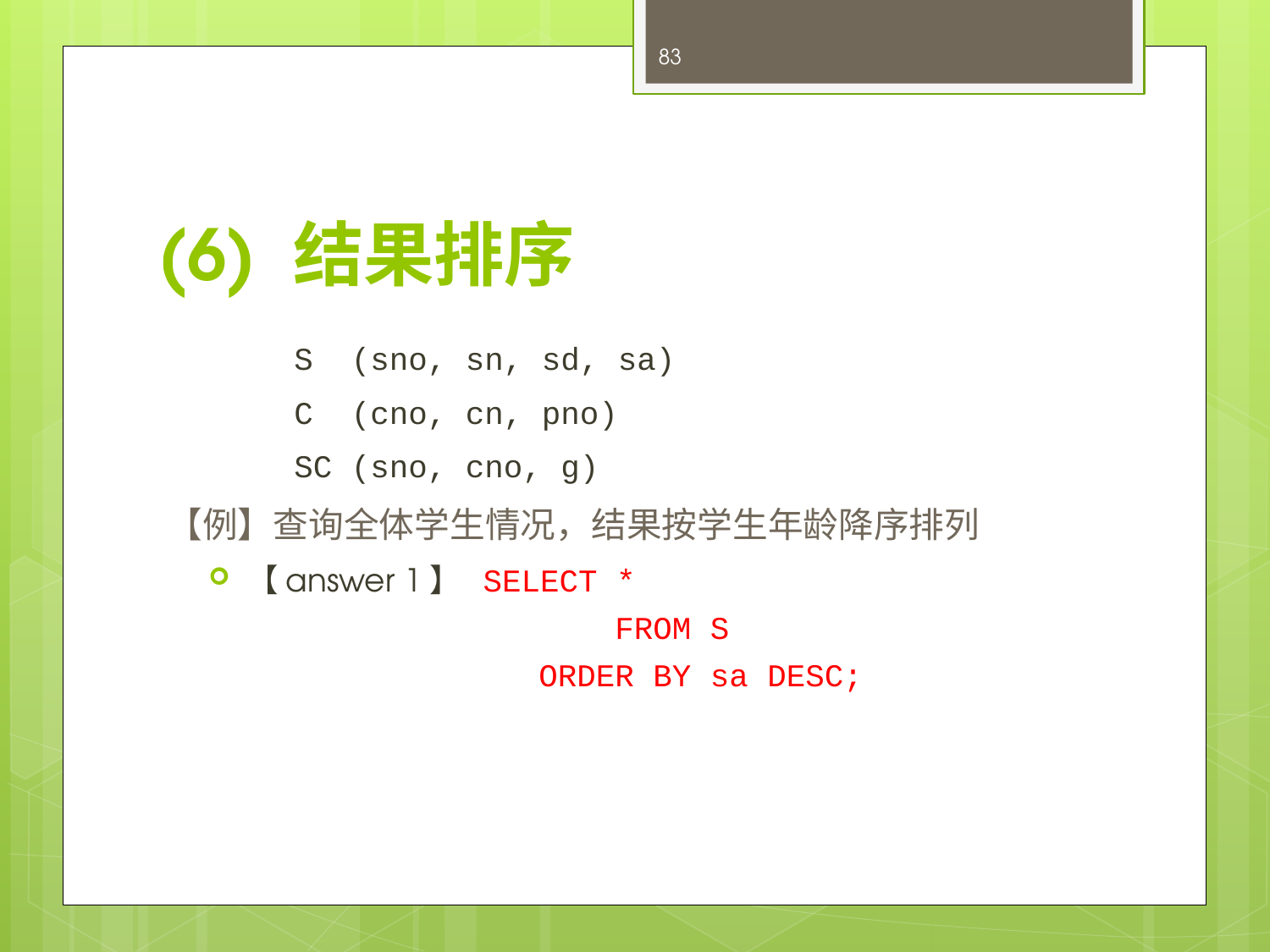

83
# (6) 结果排序
	S  (sno, sn, sd, sa)
	C  (cno, cn, pno)
	SC (sno, cno, g)
【例】查询全体学生情况，结果按学生年龄降序排列
【answer 1】  SELECT *
		      FROM S
		  ORDER BY sa DESC;